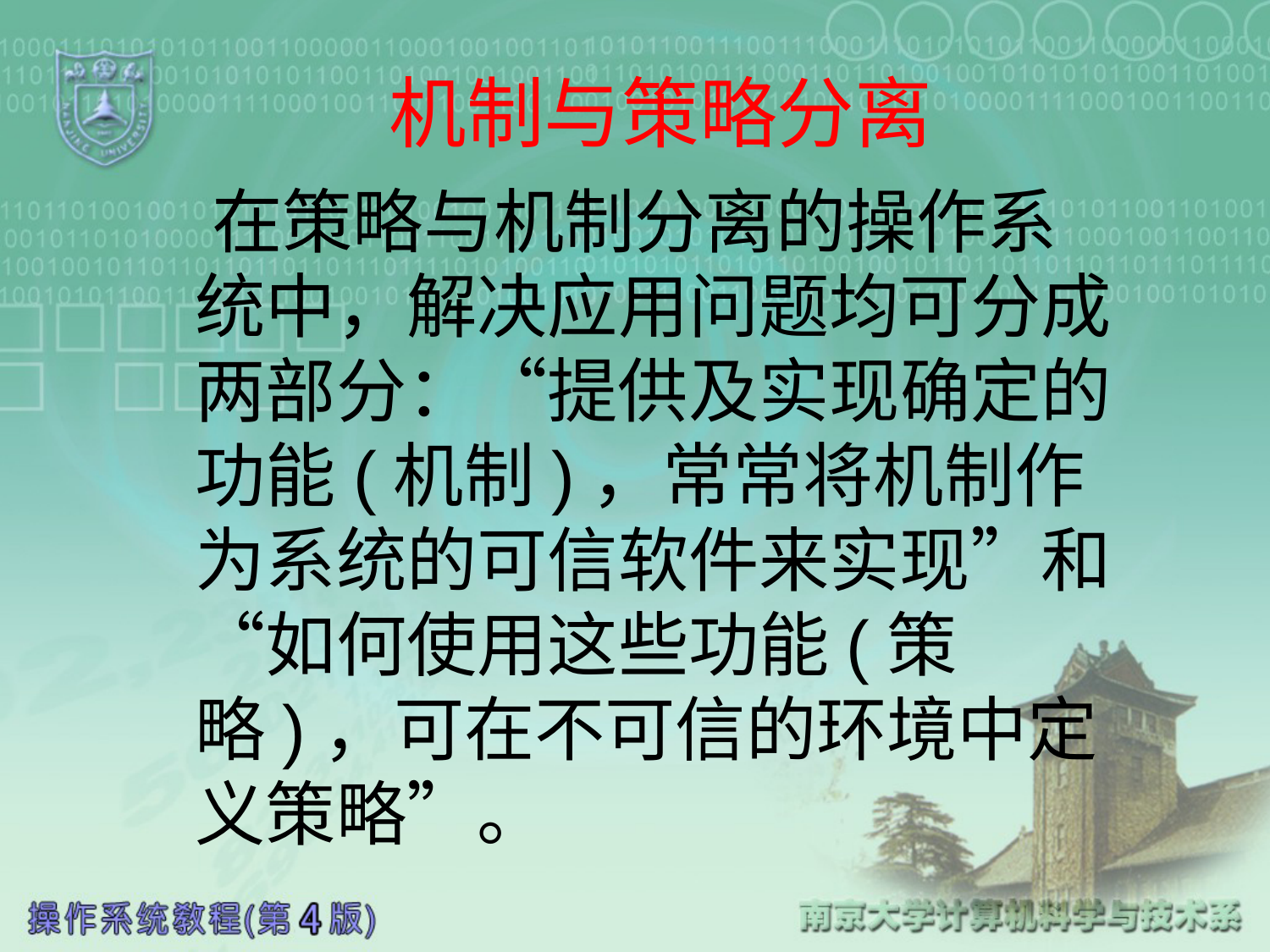

# 机制与策略分离
    在策略与机制分离的操作系统中，解决应用问题均可分成两部分：“提供及实现确定的功能(机制)，常常将机制作为系统的可信软件来实现”和“如何使用这些功能(策略)，可在不可信的环境中定义策略”。